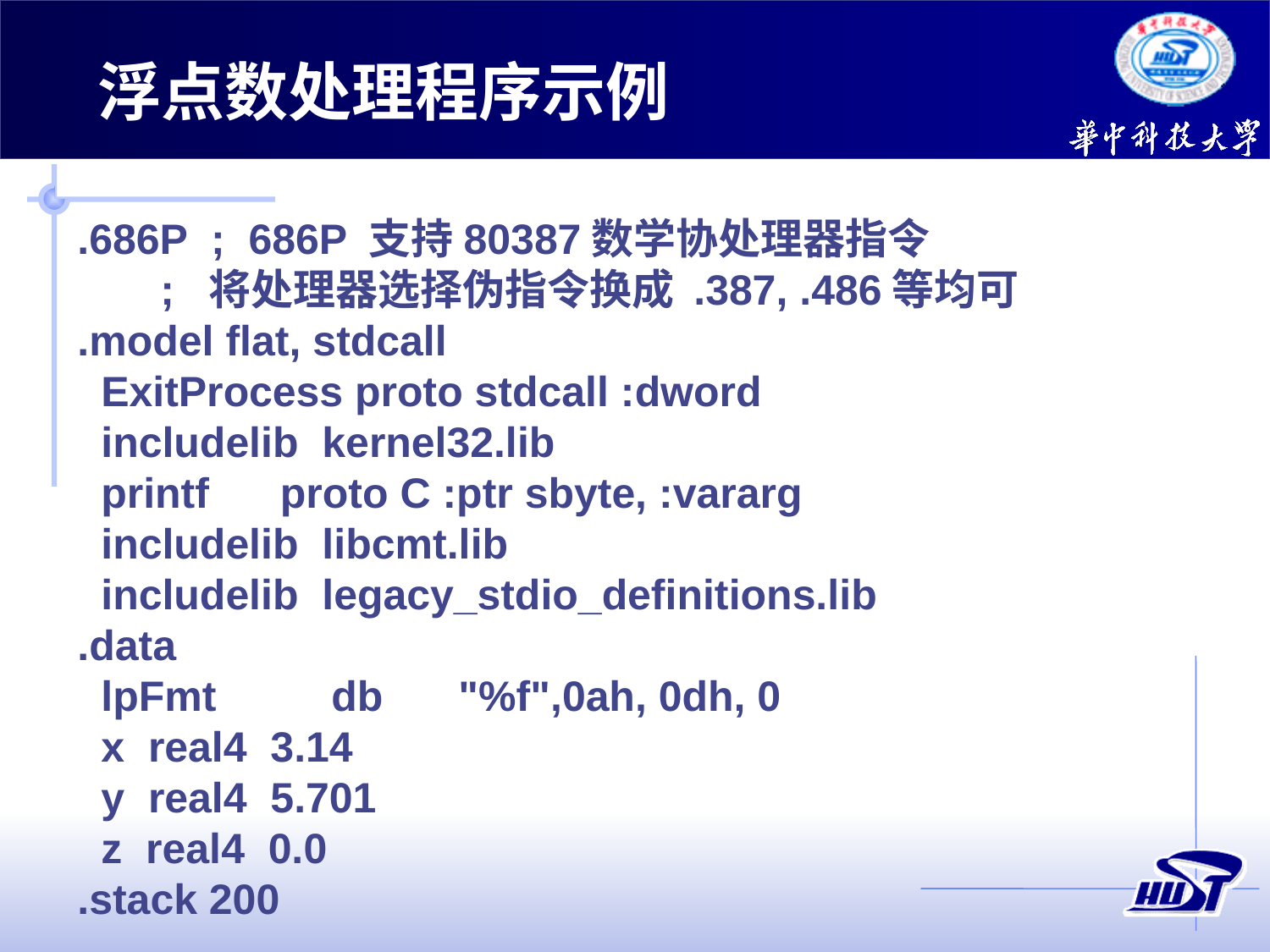

浮点数处理程序示例
.686P  ;  686P 支持80387数学协处理器指令
       ;  将处理器选择伪指令换成 .387, .486等均可
.model flat, stdcall
  ExitProcess proto stdcall :dword
  includelib  kernel32.lib
  printf      proto C :ptr sbyte, :vararg
  includelib  libcmt.lib
  includelib  legacy_stdio_definitions.lib
.data
  lpFmt	db	"%f",0ah, 0dh, 0
  x  real4  3.14
  y  real4  5.701
  z  real4  0.0
.stack 200